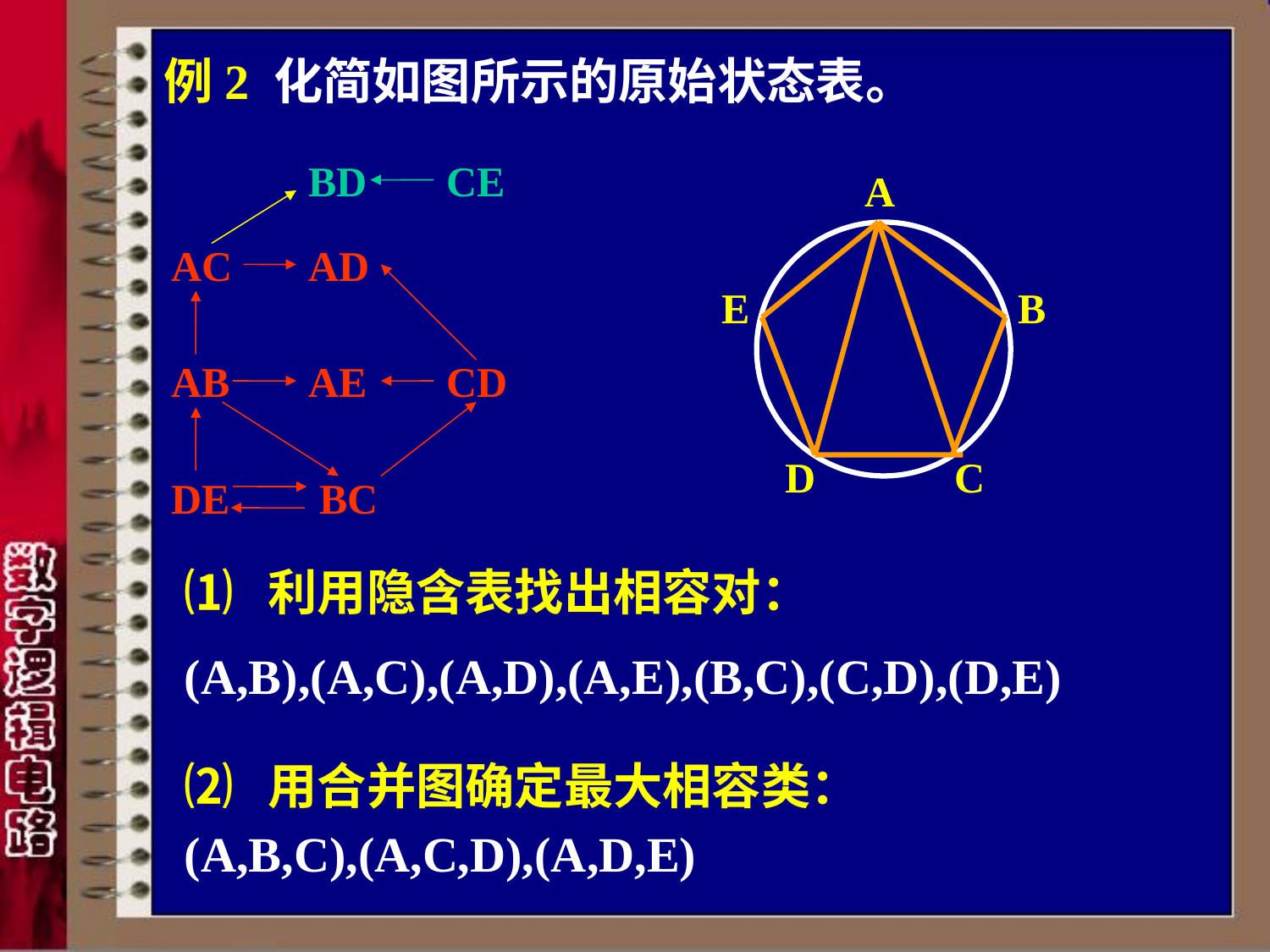

# 例2 化简如图所示的原始状态表。
BD
CE
A

E
B
D
C

AC
AD

AB
AE
CD

DE
BC

⑴  利用隐含表找出相容对：
(A,B),(A,C),(A,D),(A,E),(B,C),(C,D),(D,E)
⑵  用合并图确定最大相容类：
(A,B,C),(A,C,D),(A,D,E)